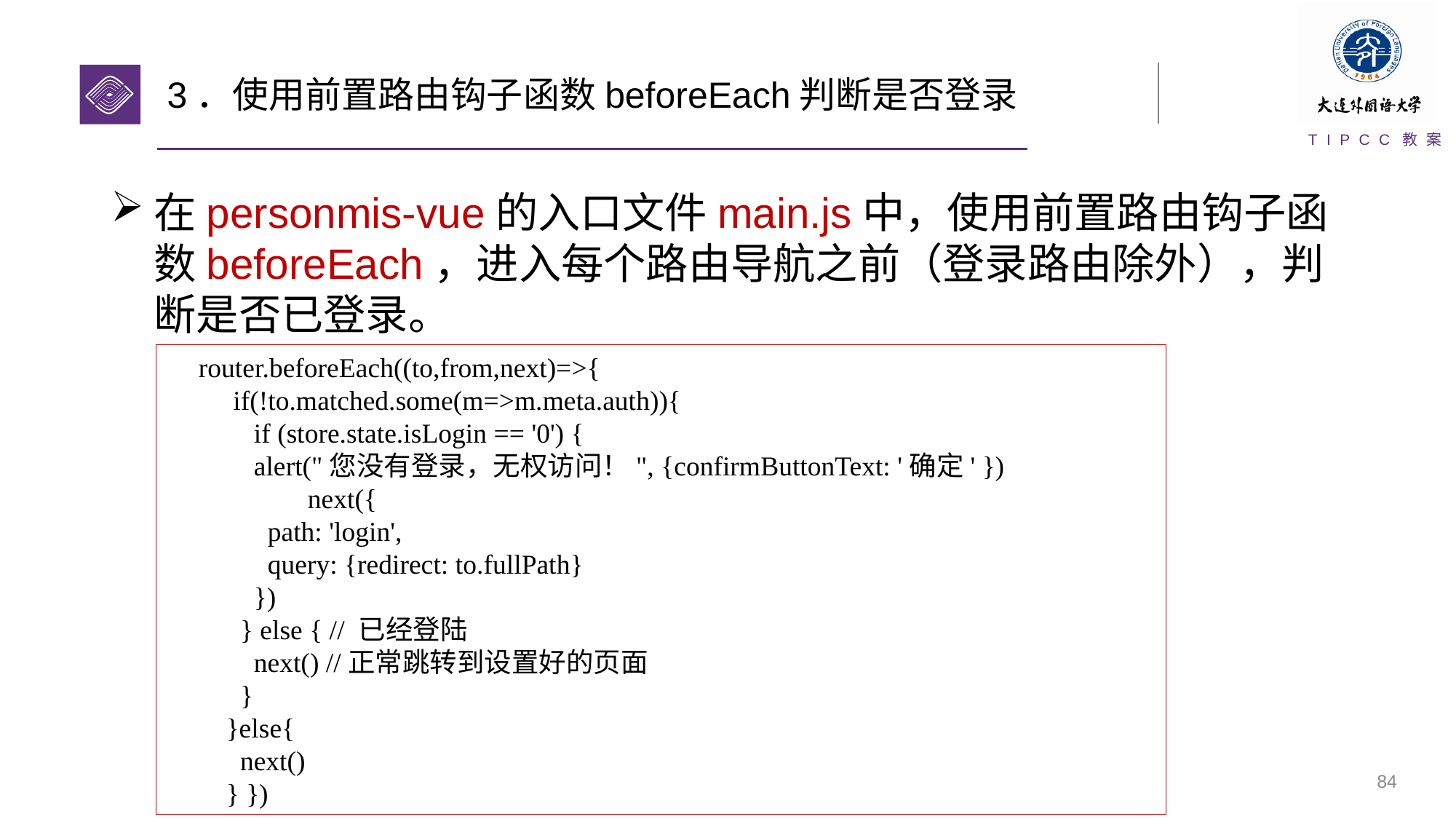

# 3．使用前置路由钩子函数beforeEach判断是否登录
在personmis-vue的入口文件main.js中，使用前置路由钩子函数beforeEach，进入每个路由导航之前（登录路由除外），判断是否已登录。
router.beforeEach((to,from,next)=>{
     if(!to.matched.some(m=>m.meta.auth)){
        if (store.state.isLogin == '0') {
        alert("您没有登录，无权访问！", {confirmButtonText: '确定' })
	next({
          path: 'login',
          query: {redirect: to.fullPath}
        })
      } else { // 已经登陆
        next() //正常跳转到设置好的页面
      }
    }else{
      next()
    } })
84